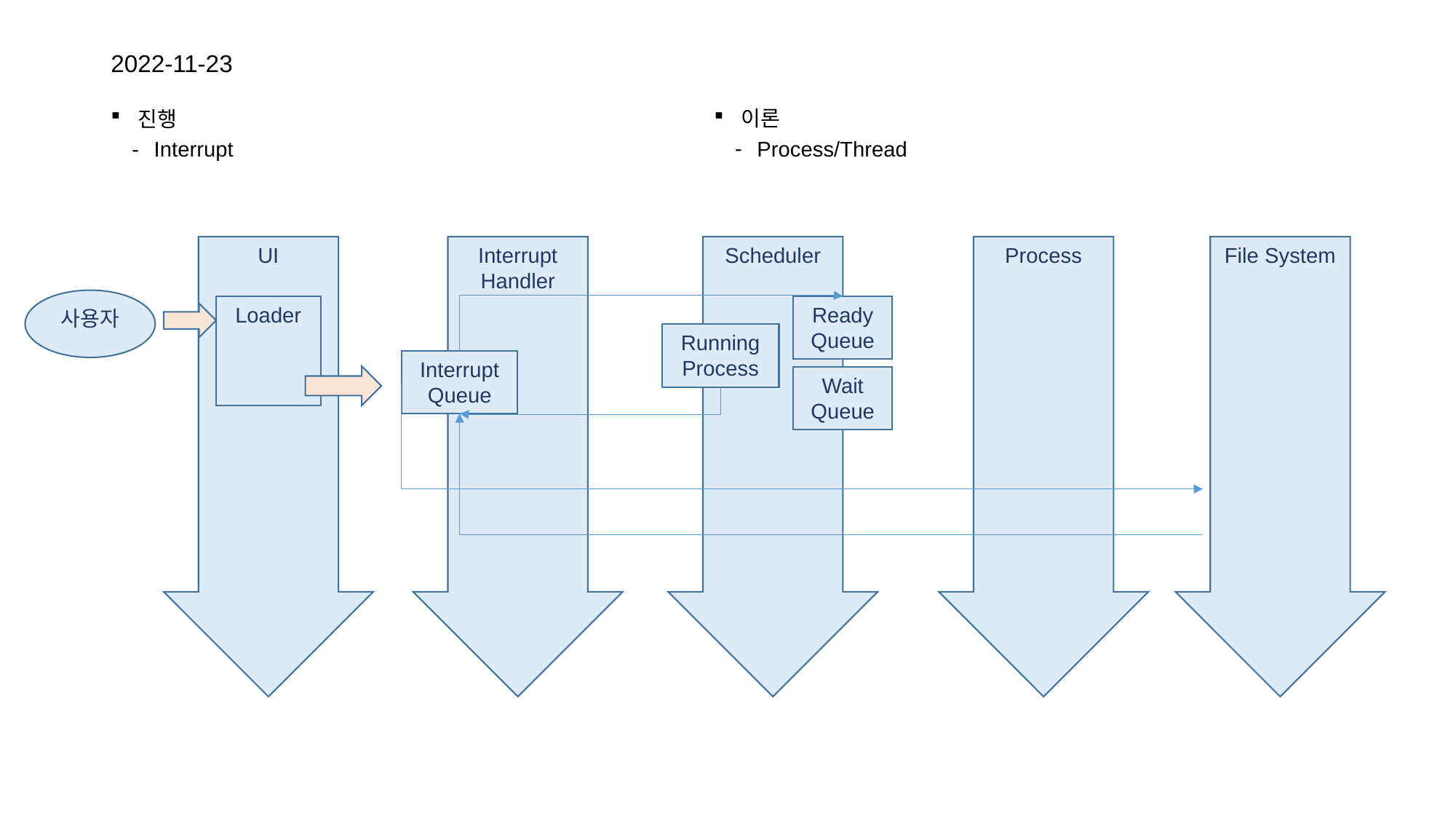

# 2022-11-23
이론
Process/Thread
진행
Interrupt
Process
File System
UI
Interrupt Handler
Scheduler
사용자
Loader
Ready Queue

Running Process
Interrupt Queue

Wait Queue